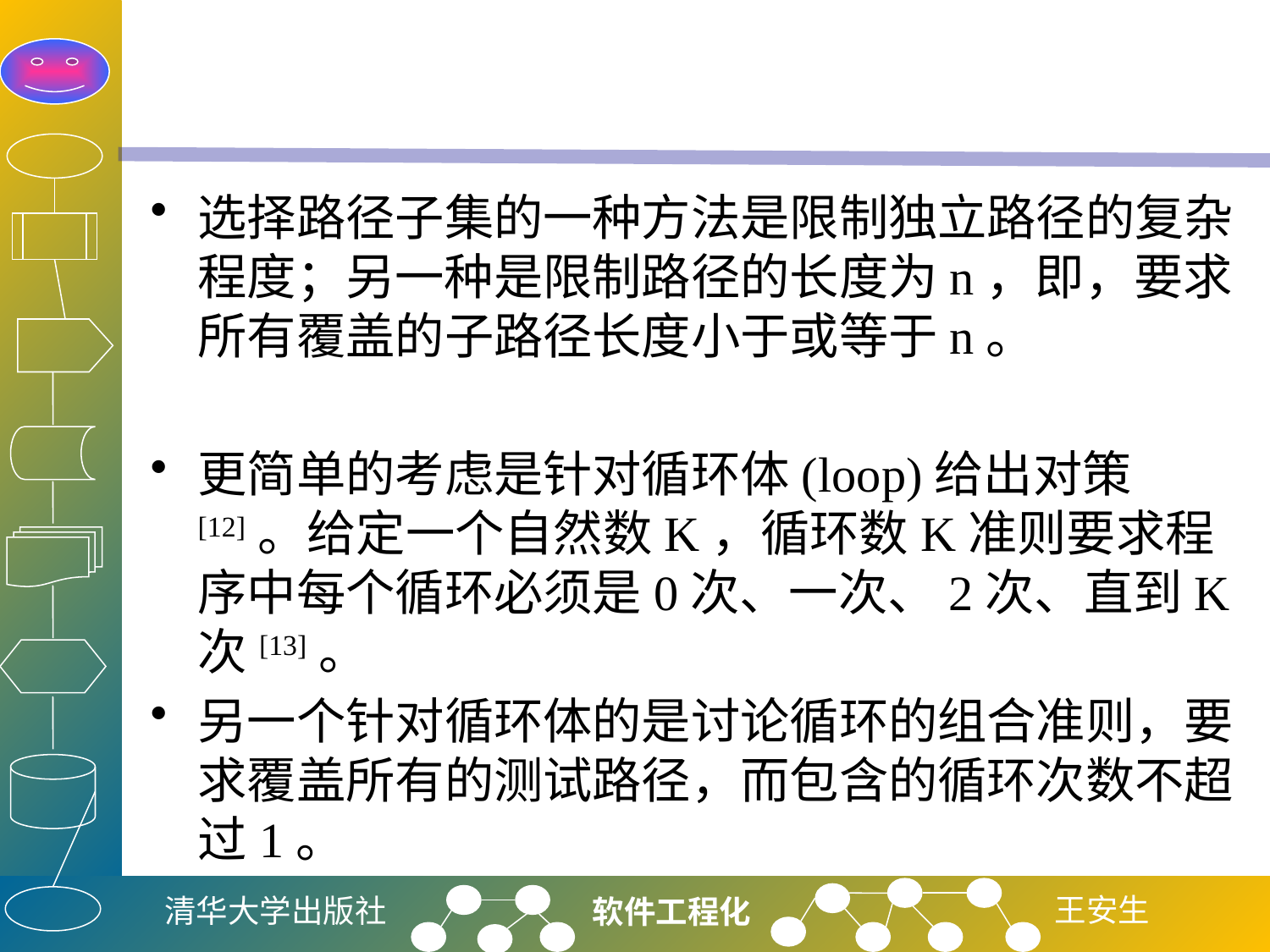

#
选择路径子集的一种方法是限制独立路径的复杂程度；另一种是限制路径的长度为n，即，要求所有覆盖的子路径长度小于或等于n。

更简单的考虑是针对循环体(loop)给出对策[12]。给定一个自然数K，循环数K准则要求程序中每个循环必须是0次、一次、2次、直到K次[13]。
另一个针对循环体的是讨论循环的组合准则，要求覆盖所有的测试路径，而包含的循环次数不超过1。